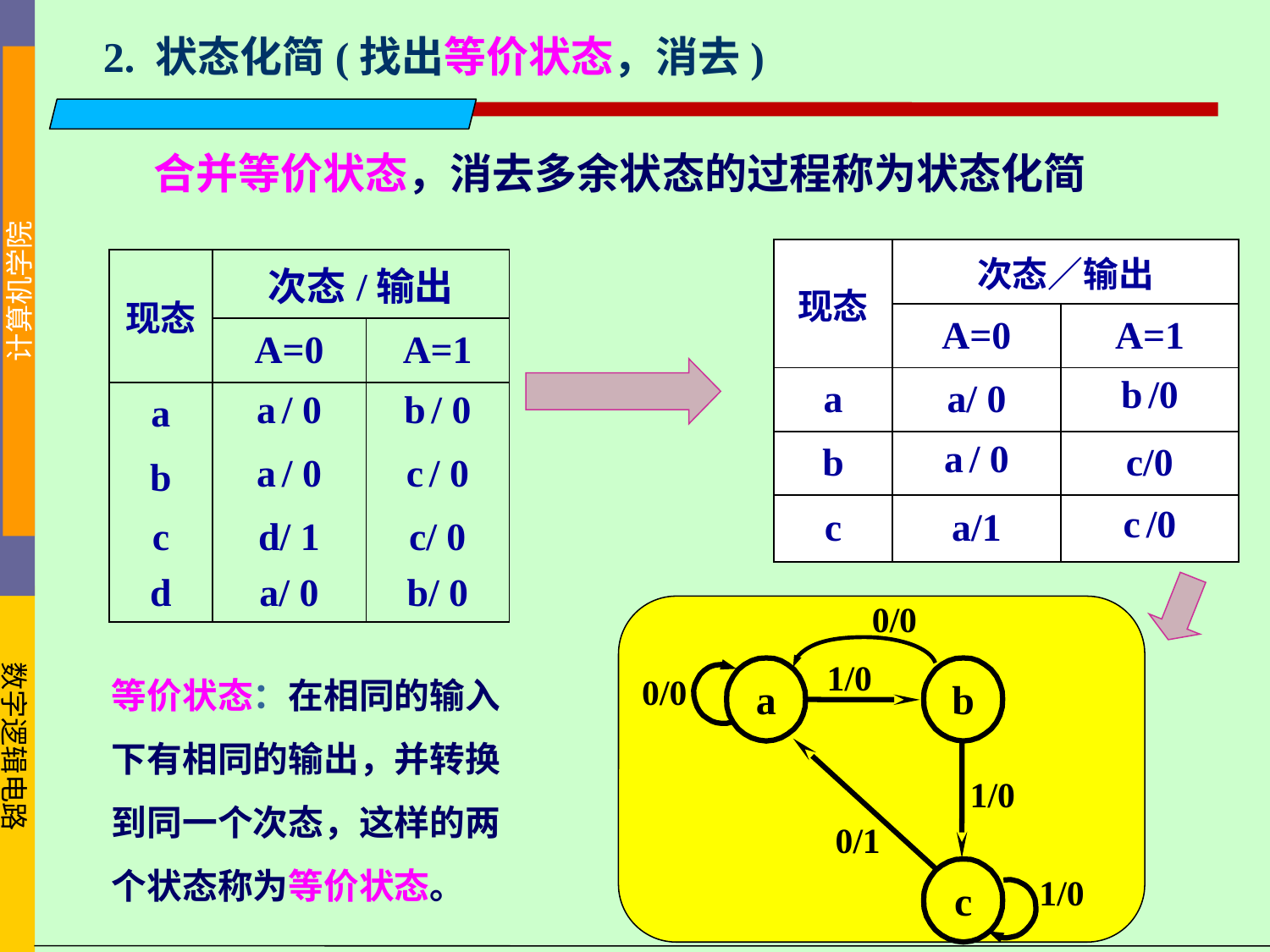

2. 状态化简(找出等价状态，消去)
合并等价状态，消去多余状态的过程称为状态化简
| 现态 | 次态／输出 |  |
| --- | --- | --- |
|  | A=0 | A=1 |
| a | a/ 0 | b /0 |
| b | a / 0 | c/0 |
| c | a/1 | c /0 |
| 现态 | 次态/输出 |  |
| --- | --- | --- |
|  | A=0 | A=1 |
| a | a / 0 | b / 0 |
| b | a / 0 | c / 0 |
| c | d/ 1 | c/ 0 |
| d | a/ 0 | b/ 0 |

0/0

1/0

a

b

0/0

1/0

0/1

c
1/0

等价状态：在相同的输入下有相同的输出，并转换到同一个次态，这样的两个状态称为等价状态。